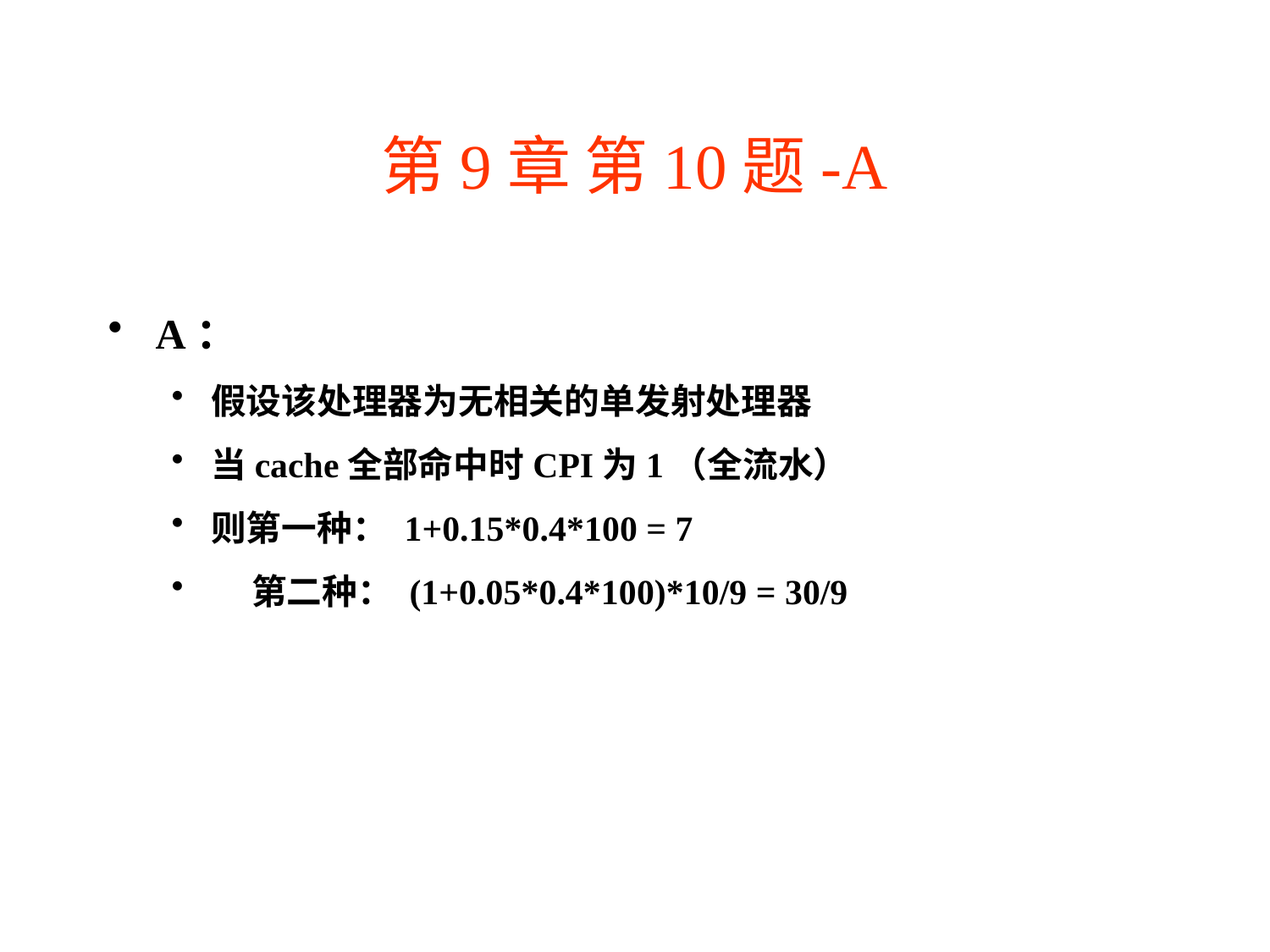

# 第9章 第10题-A
A：
假设该处理器为无相关的单发射处理器
当cache全部命中时CPI为1（全流水）
则第一种： 1+0.15*0.4*100 = 7
    第二种： (1+0.05*0.4*100)*10/9 = 30/9